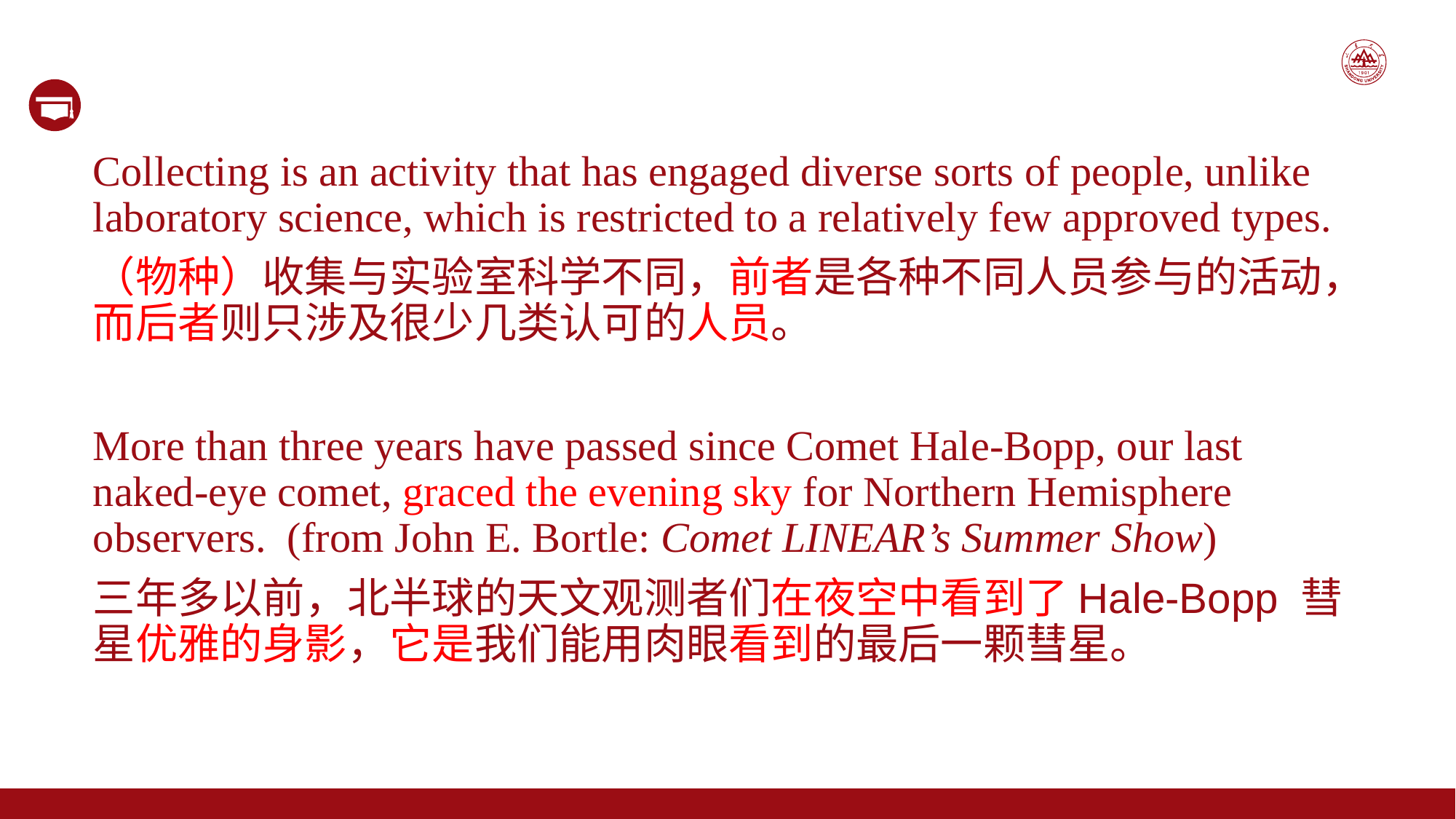

Collecting is an activity that has engaged diverse sorts of people, unlike laboratory science, which is restricted to a relatively few approved types.
（物种）收集与实验室科学不同，前者是各种不同人员参与的活动，而后者则只涉及很少几类认可的人员。

More than three years have passed since Comet Hale-Bopp, our last naked-eye comet, graced the evening sky for Northern Hemisphere observers.  (from John E. Bortle: Comet LINEAR’s Summer Show)
三年多以前，北半球的天文观测者们在夜空中看到了Hale-Bopp 彗星优雅的身影，它是我们能用肉眼看到的最后一颗彗星。